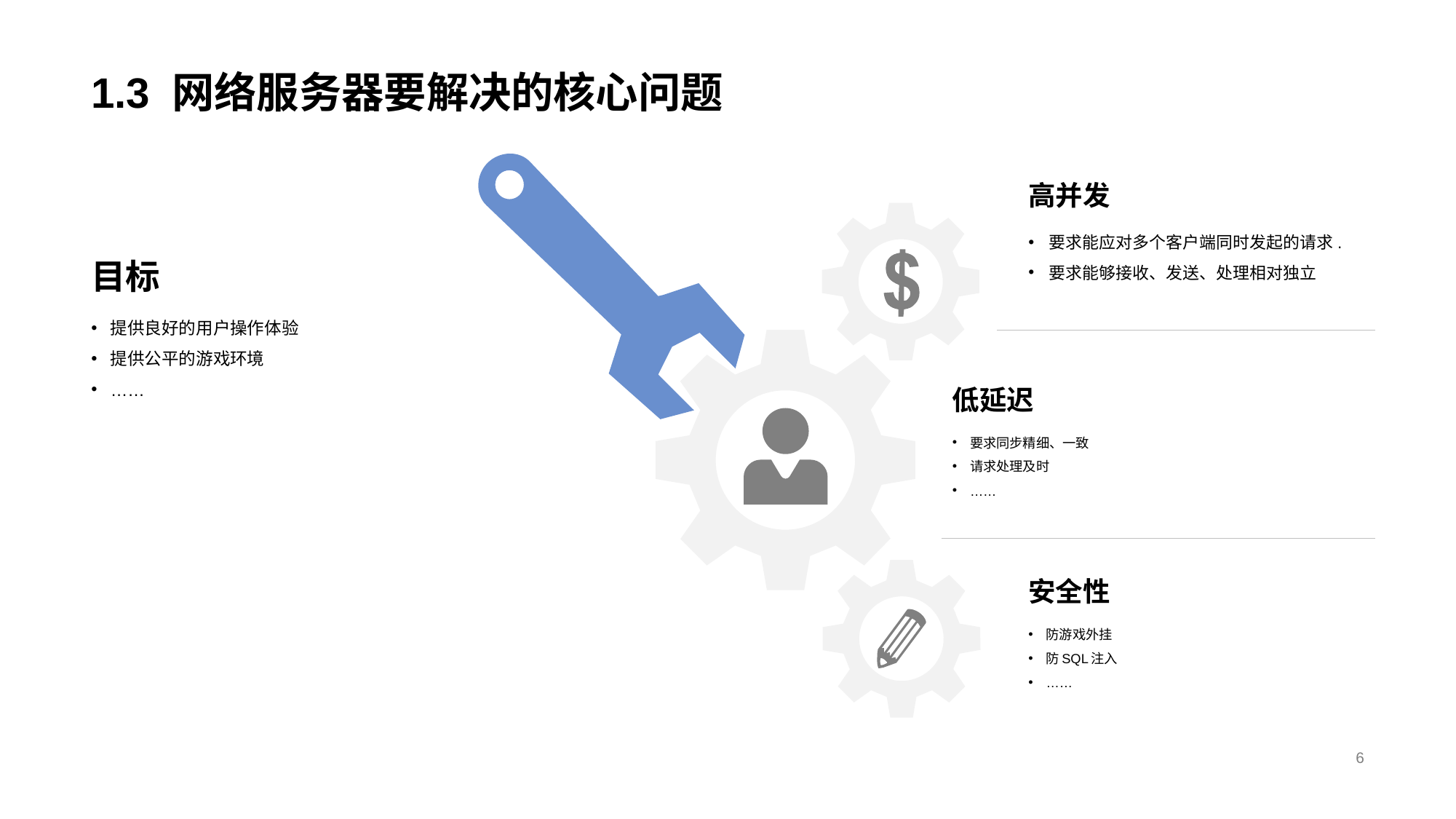

# 1.3 网络服务器要解决的核心问题

高并发

要求能应对多个客户端同时发起的请求.
要求能够接收、发送、处理相对独立
目标

提供良好的用户操作体验
提供公平的游戏环境
……

低延迟

要求同步精细、一致
请求处理及时
……

安全性

防游戏外挂
防SQL注入
……
6